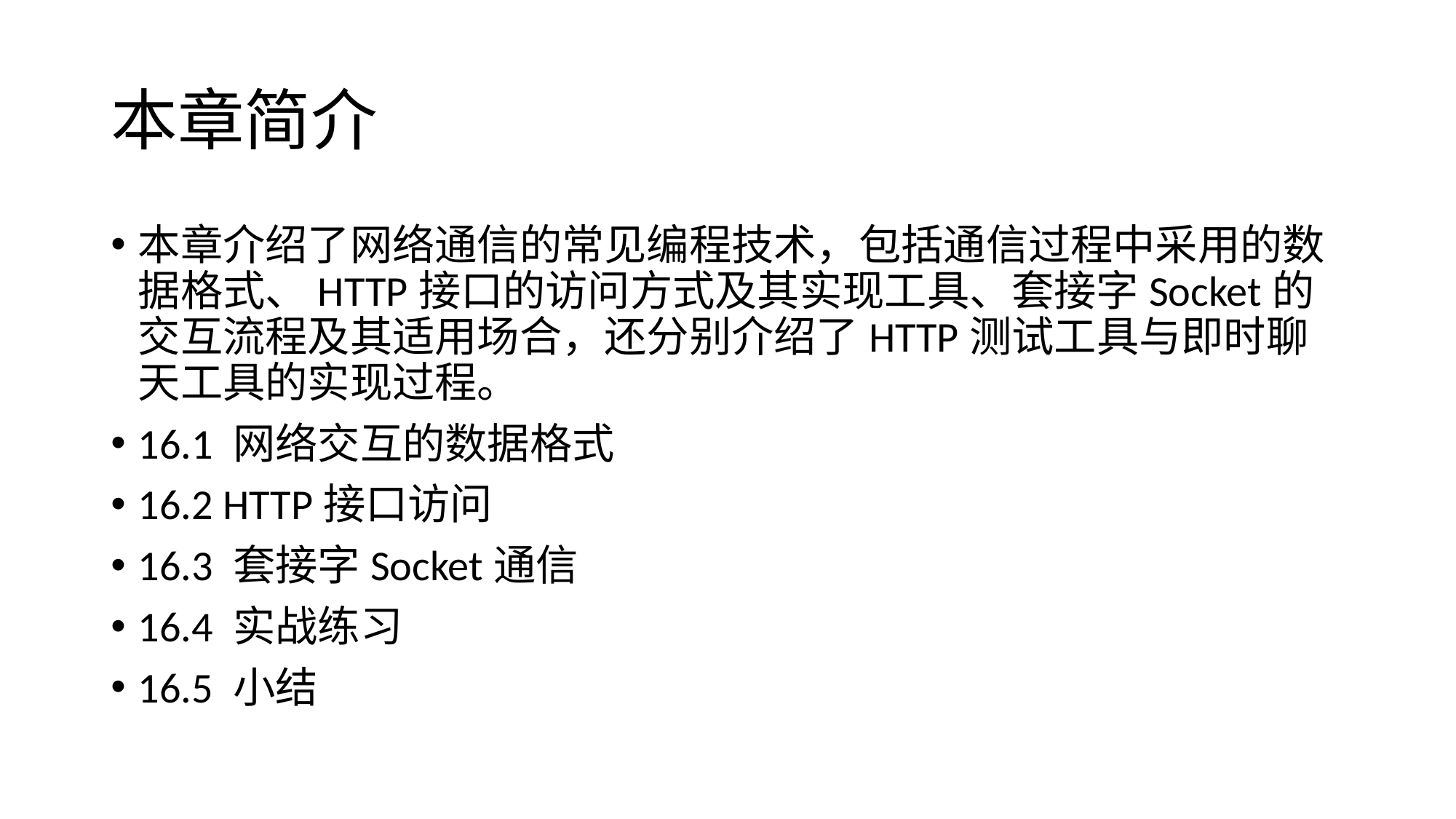

# 本章简介
本章介绍了网络通信的常见编程技术，包括通信过程中采用的数据格式、HTTP接口的访问方式及其实现工具、套接字Socket的交互流程及其适用场合，还分别介绍了HTTP测试工具与即时聊天工具的实现过程。
16.1 网络交互的数据格式
16.2 HTTP接口访问
16.3 套接字Socket通信
16.4 实战练习
16.5 小结